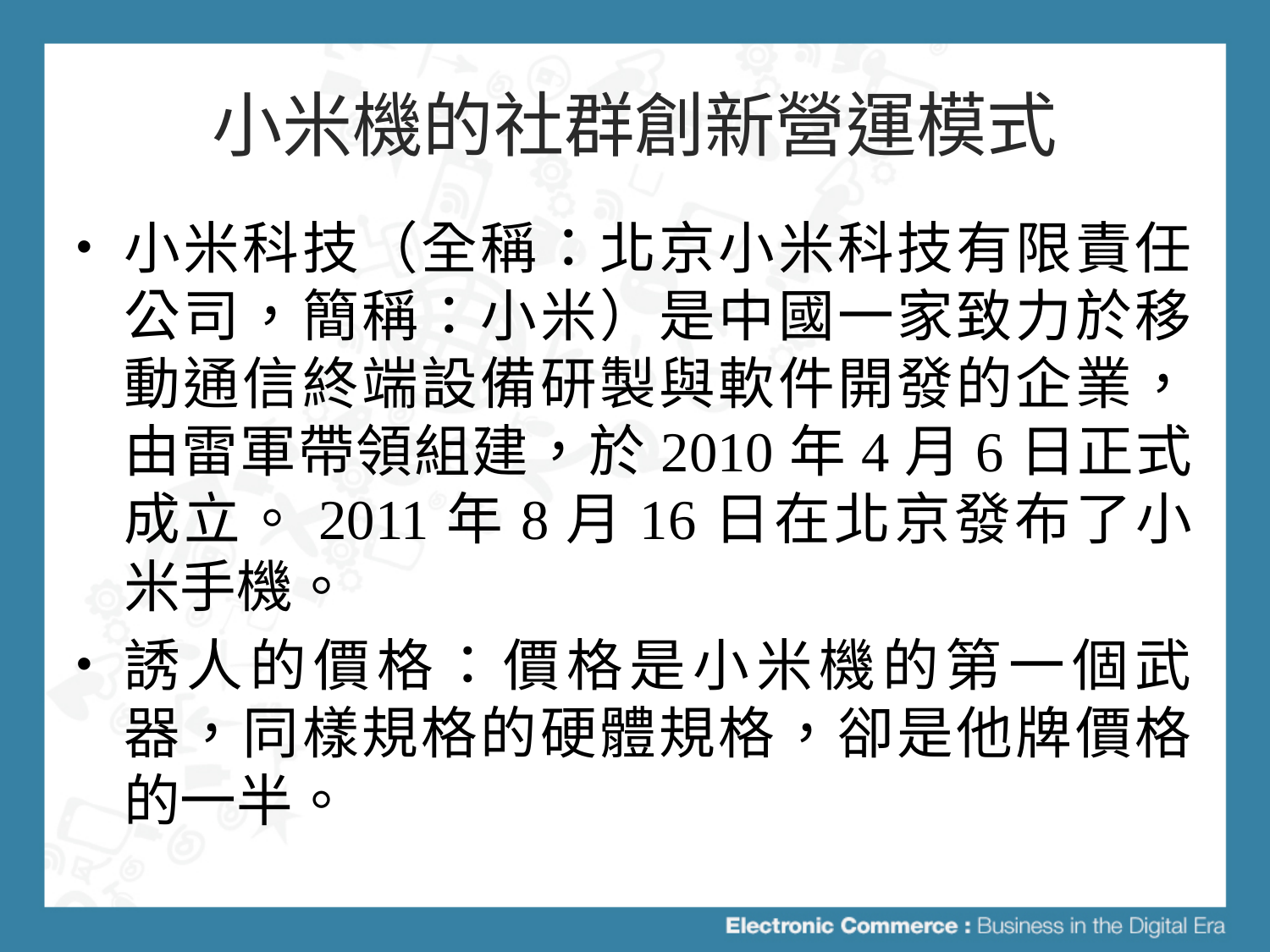

# 小米機的社群創新營運模式
小米科技（全稱：北京小米科技有限責任公司，簡稱：小米）是中國一家致力於移動通信終端設備研製與軟件開發的企業，由雷軍帶領組建，於2010年4月6日正式成立。2011年8月16日在北京發布了小米手機。
誘人的價格：價格是小米機的第一個武器，同樣規格的硬體規格，卻是他牌價格的一半。